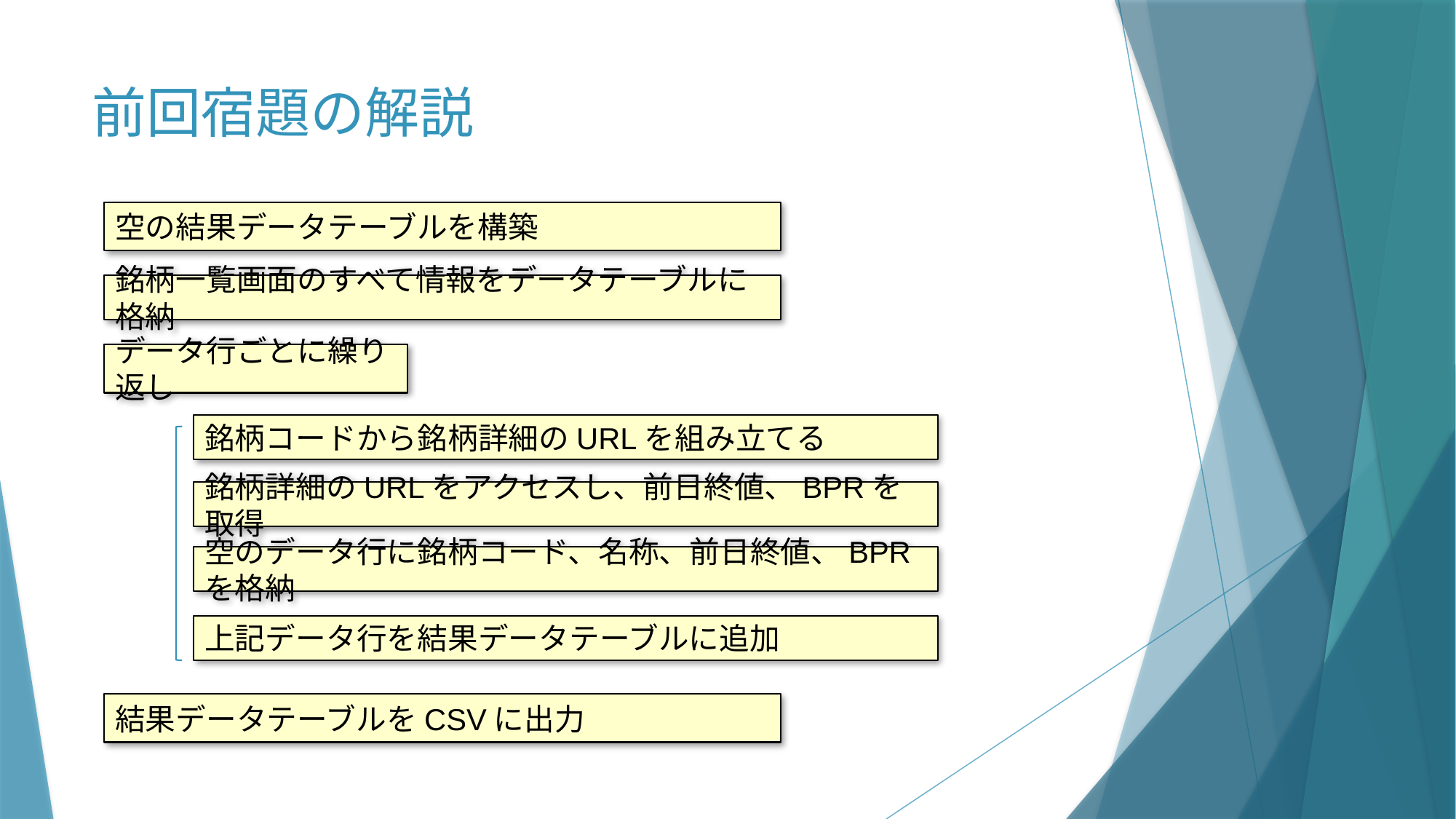

# 前回宿題の解説
空の結果データテーブルを構築
銘柄一覧画面のすべて情報をデータテーブルに格納
データ行ごとに繰り返し
銘柄コードから銘柄詳細のURLを組み立てる

銘柄詳細のURLをアクセスし、前日終値、BPRを取得
空のデータ行に銘柄コード、名称、前日終値、BPRを格納
上記データ行を結果データテーブルに追加
結果データテーブルをCSVに出力